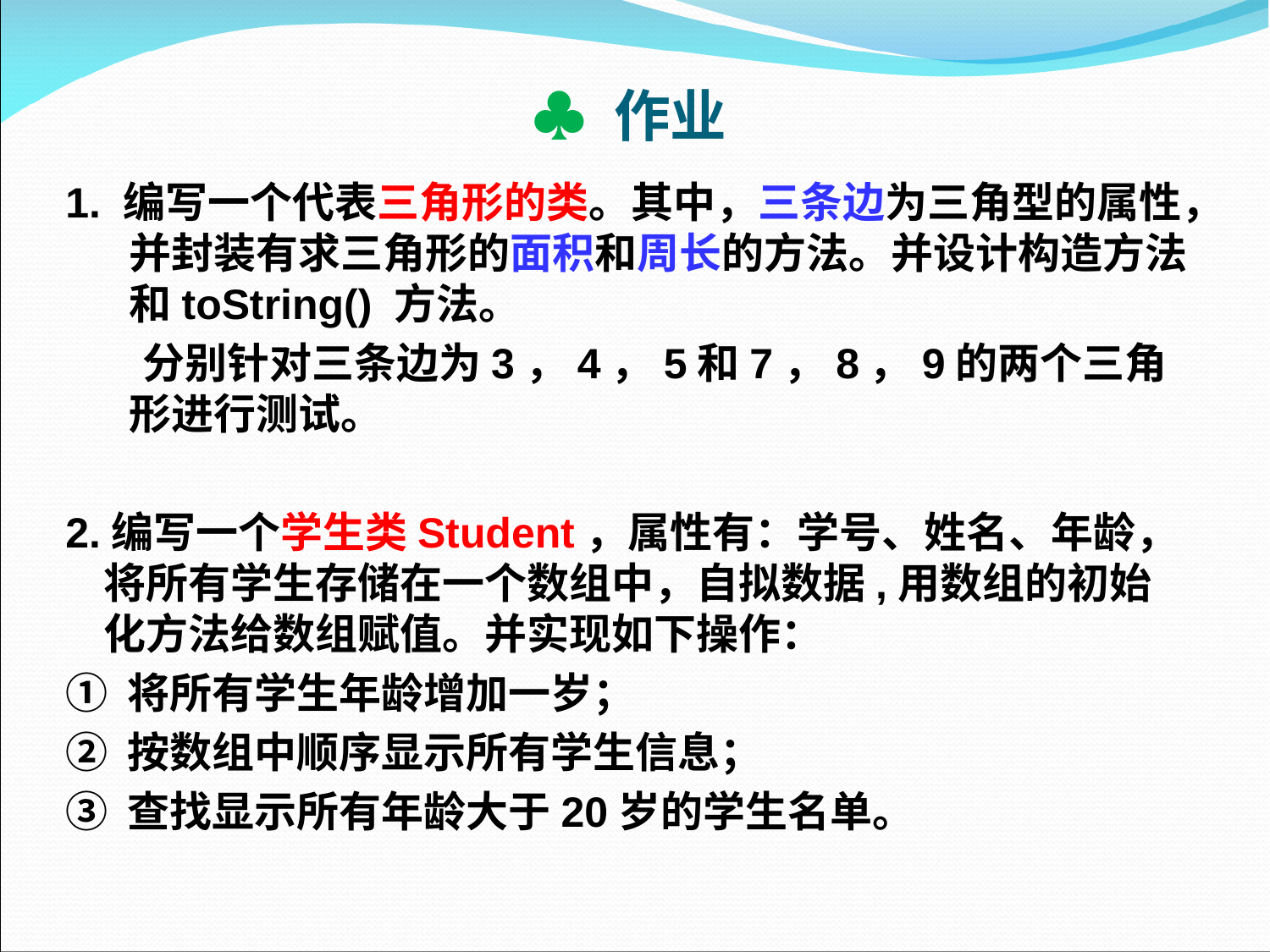

# ♣ 作业
1. 编写一个代表三角形的类。其中，三条边为三角型的属性，并封装有求三角形的面积和周长的方法。并设计构造方法和toString() 方法。
       分别针对三条边为3，4，5和7，8，9的两个三角形进行测试。

2.编写一个学生类Student，属性有：学号、姓名、年龄，将所有学生存储在一个数组中，自拟数据,用数组的初始化方法给数组赋值。并实现如下操作：
① 将所有学生年龄增加一岁；
② 按数组中顺序显示所有学生信息；
③ 查找显示所有年龄大于20岁的学生名单。